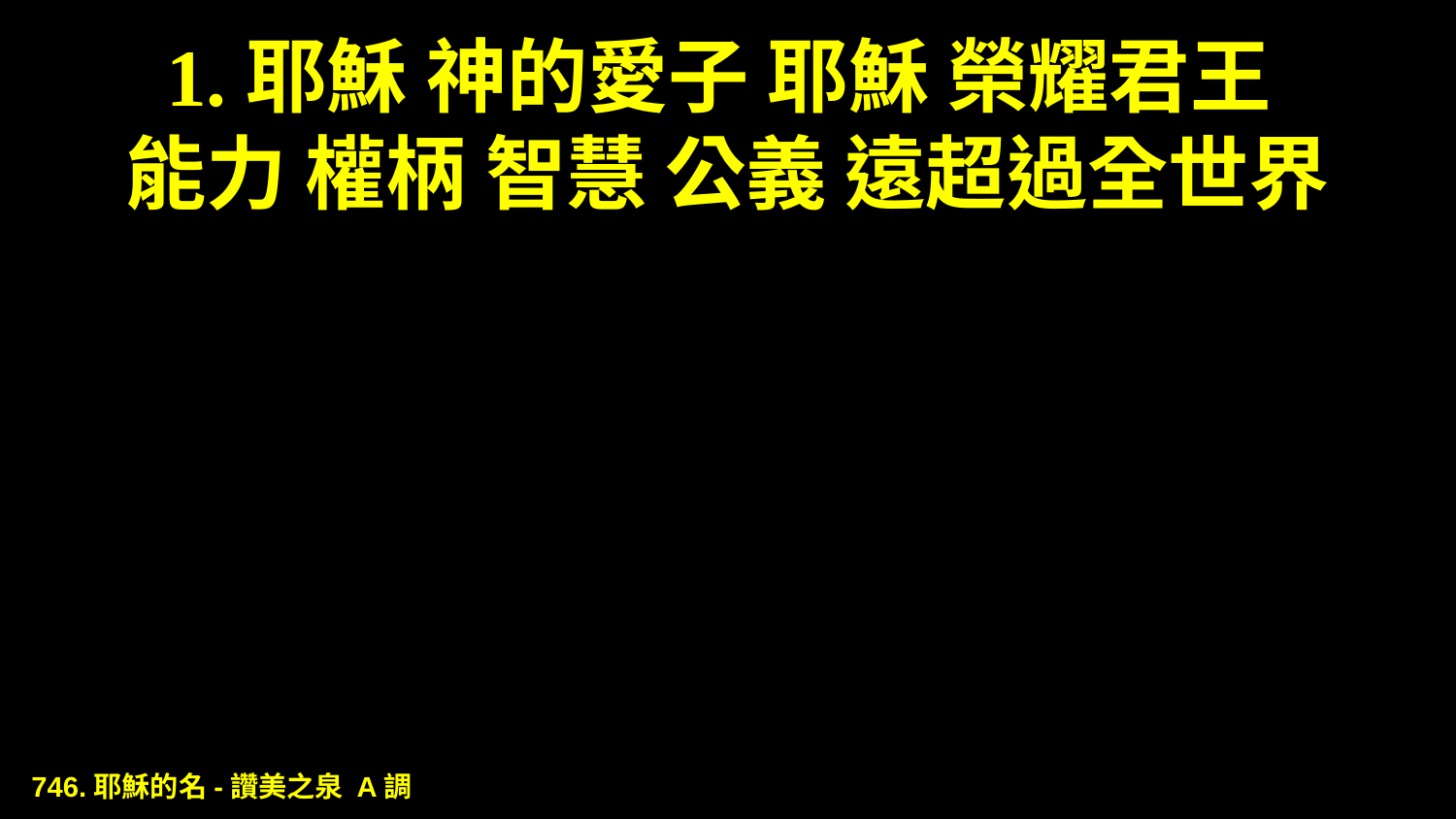

# 1.耶穌 神的愛子 耶穌 榮耀君王 能力 權柄 智慧 公義 遠超過全世界
746.耶穌的名-讚美之泉 A調